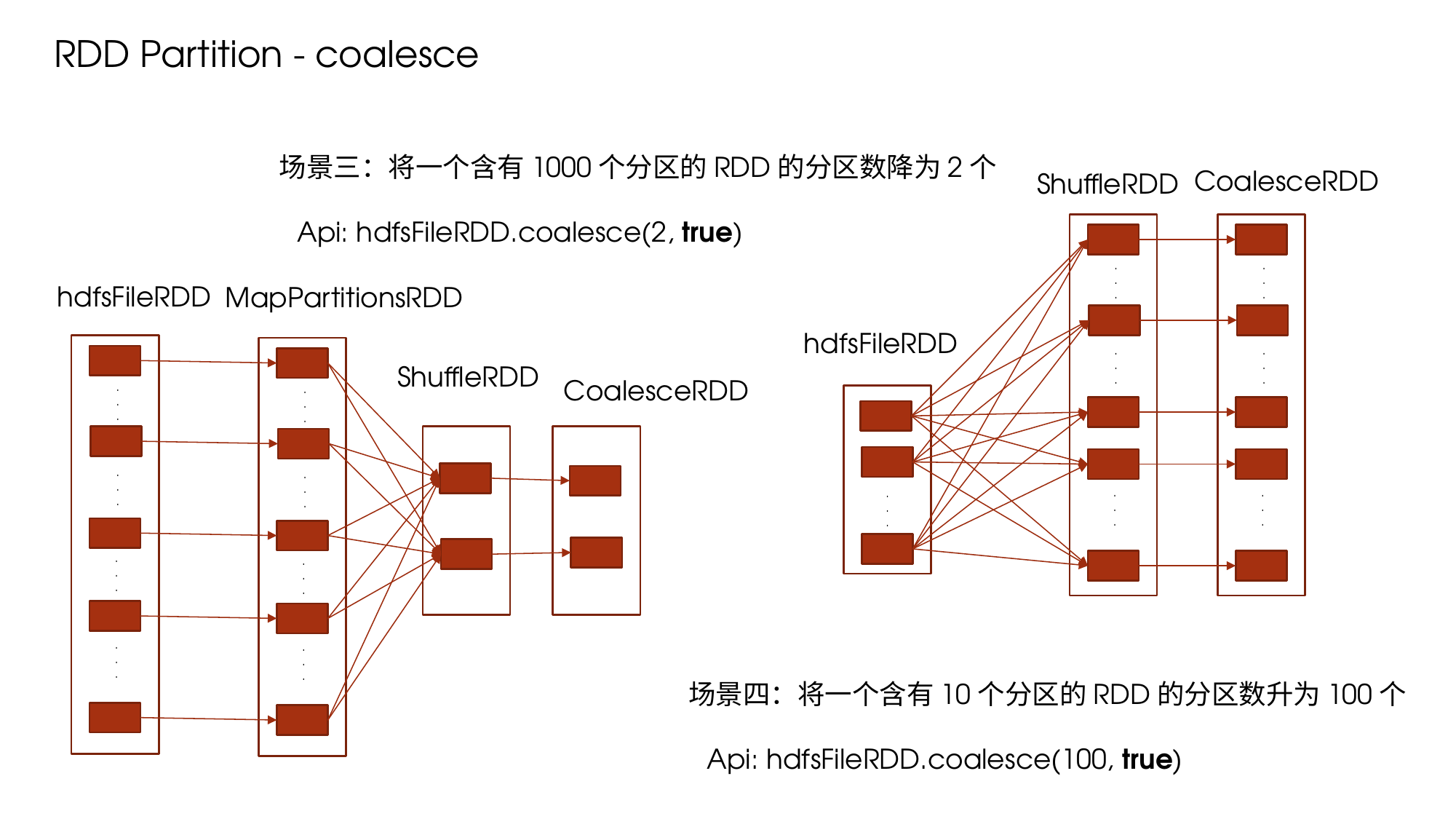

RDD Partition - coalesce
场景三：将一个含有1000个分区的RDD的分区数降为2个
CoalesceRDD
ShuffleRDD
Api: hdfsFileRDD.coalesce(2, true)

.
.
.
.
.
.
hdfsFileRDD
MapPartitionsRDD

hdfsFileRDD

.
.
.
.
.
.

ShuffleRDD
CoalesceRDD
.
.
.
.
.
.

.
.
.
.
.
.

.
.
.
.
.
.
.
.
.

.
.
.
.
.
.

.
.
.
.
.
.
场景四：将一个含有10个分区的RDD的分区数升为100个

Api: hdfsFileRDD.coalesce(100, true)